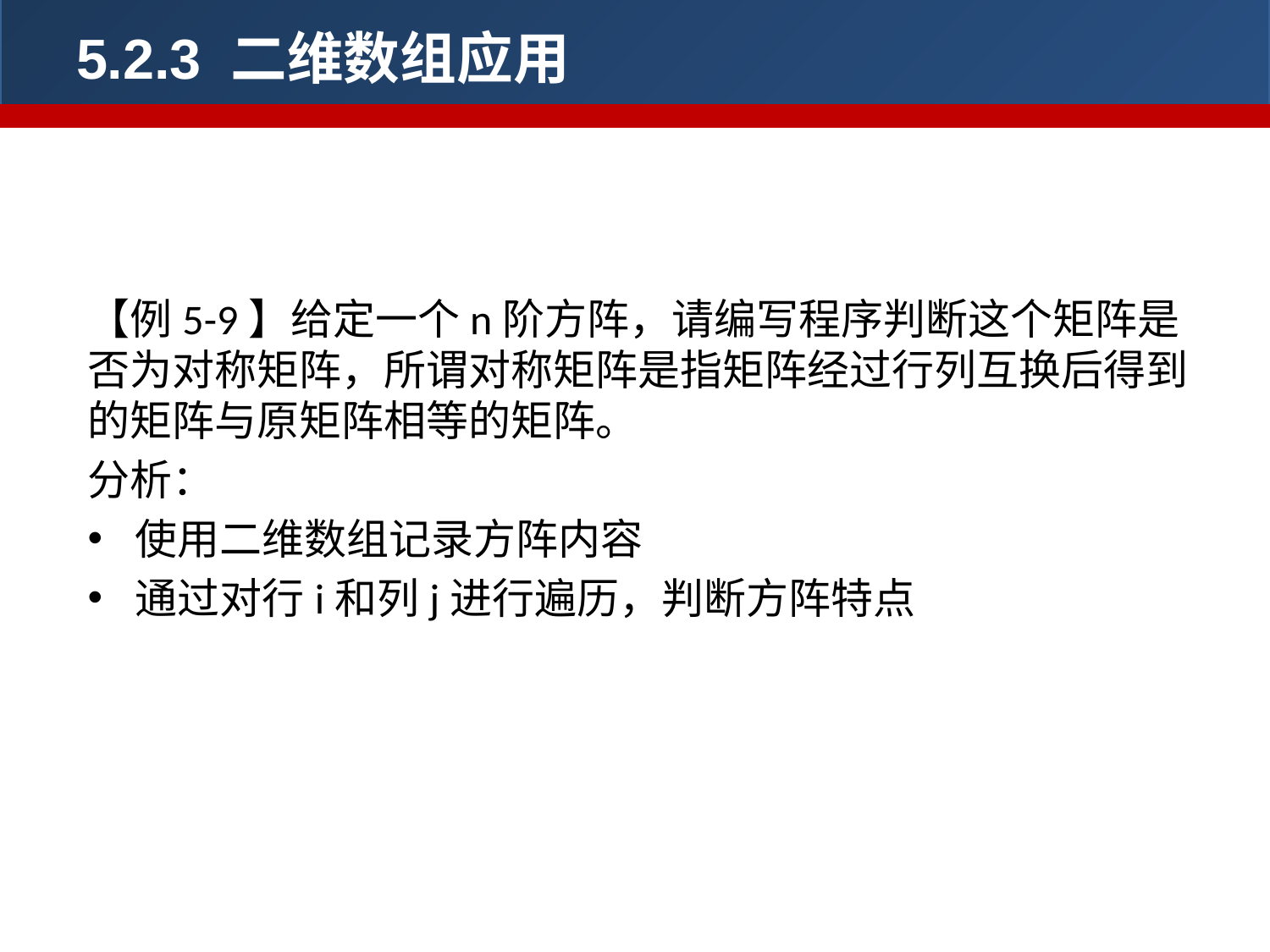

5.2.3 二维数组应用
1、与矩阵相关操作
【例5-9】给定一个n阶方阵，请编写程序判断这个矩阵是否为对称矩阵，所谓对称矩阵是指矩阵经过行列互换后得到的矩阵与原矩阵相等的矩阵。
分析：
使用二维数组记录方阵内容
通过对行i和列j进行遍历，判断方阵特点